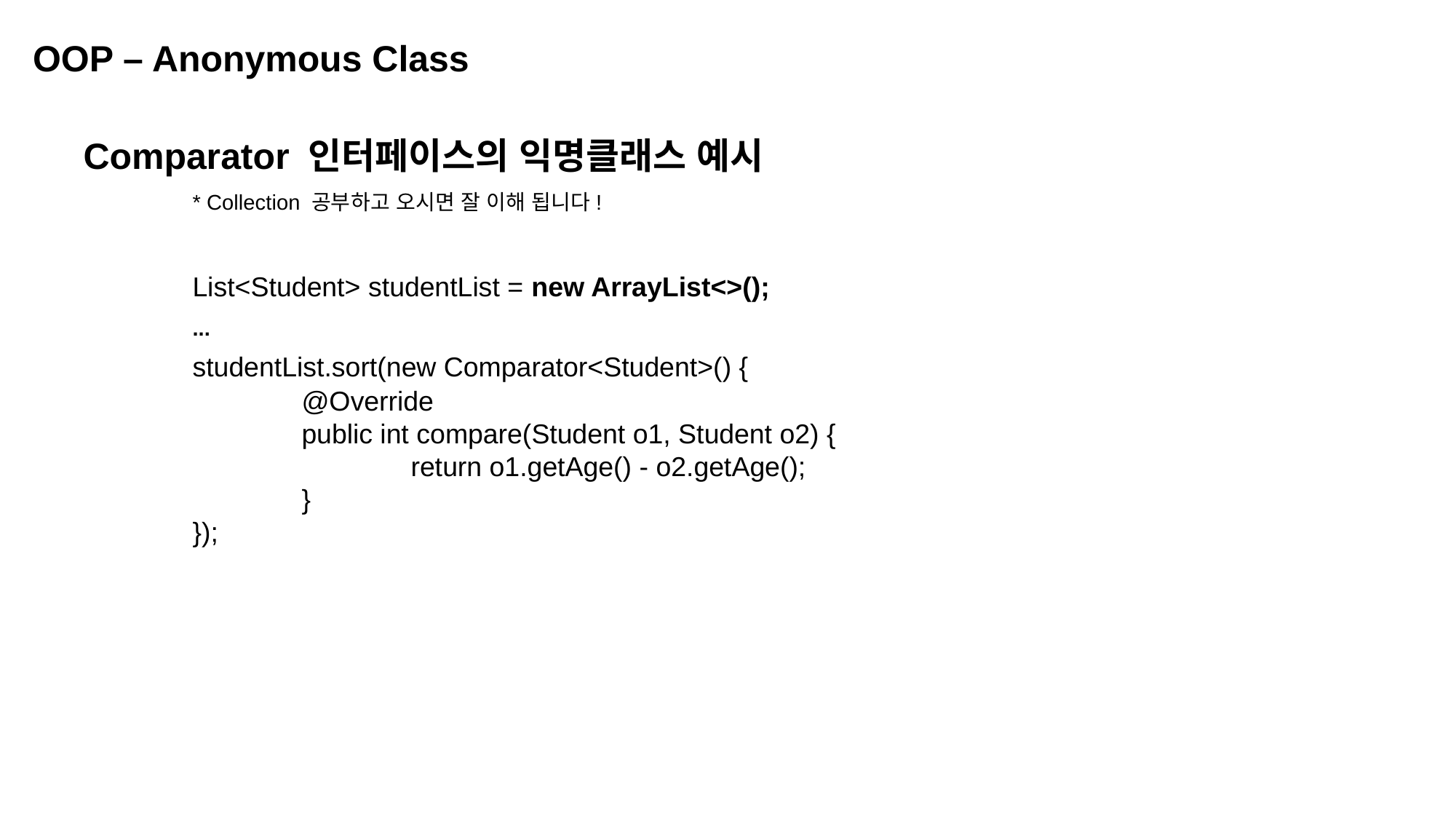

OOP – Anonymous Class
Comparator 인터페이스의 익명클래스 예시
	* Collection 공부하고 오시면 잘 이해 됩니다!

	List<Student> studentList = new ArrayList<>();
	...
	studentList.sort(new Comparator<Student>() {
	@Override
	public int compare(Student o1, Student o2) {
		return o1.getAge() - o2.getAge();
	}
	});